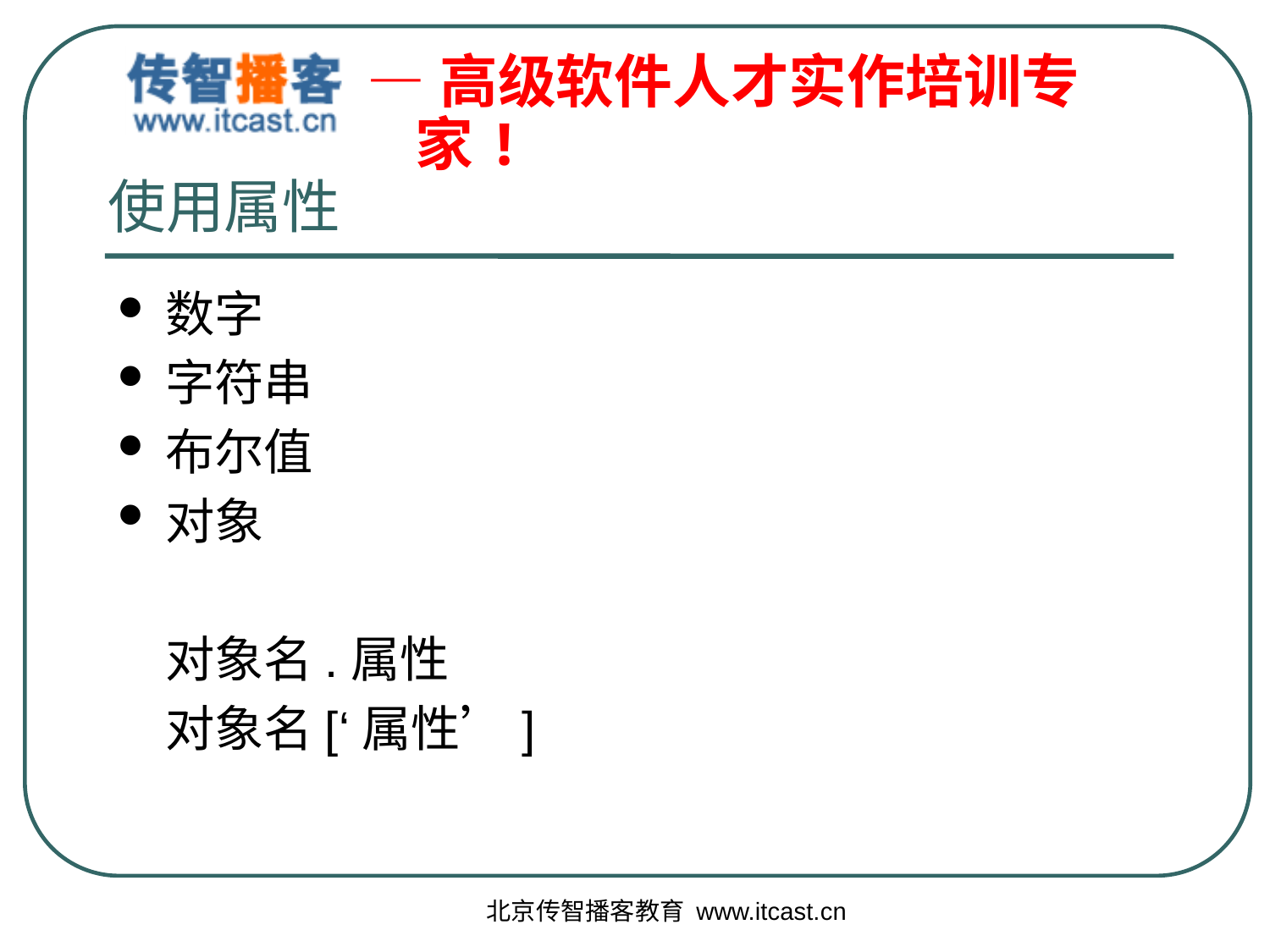

# 使用属性
数字
字符串
布尔值
对象

	对象名.属性
 	对象名[‘属性’]
北京传智播客教育 www.itcast.cn